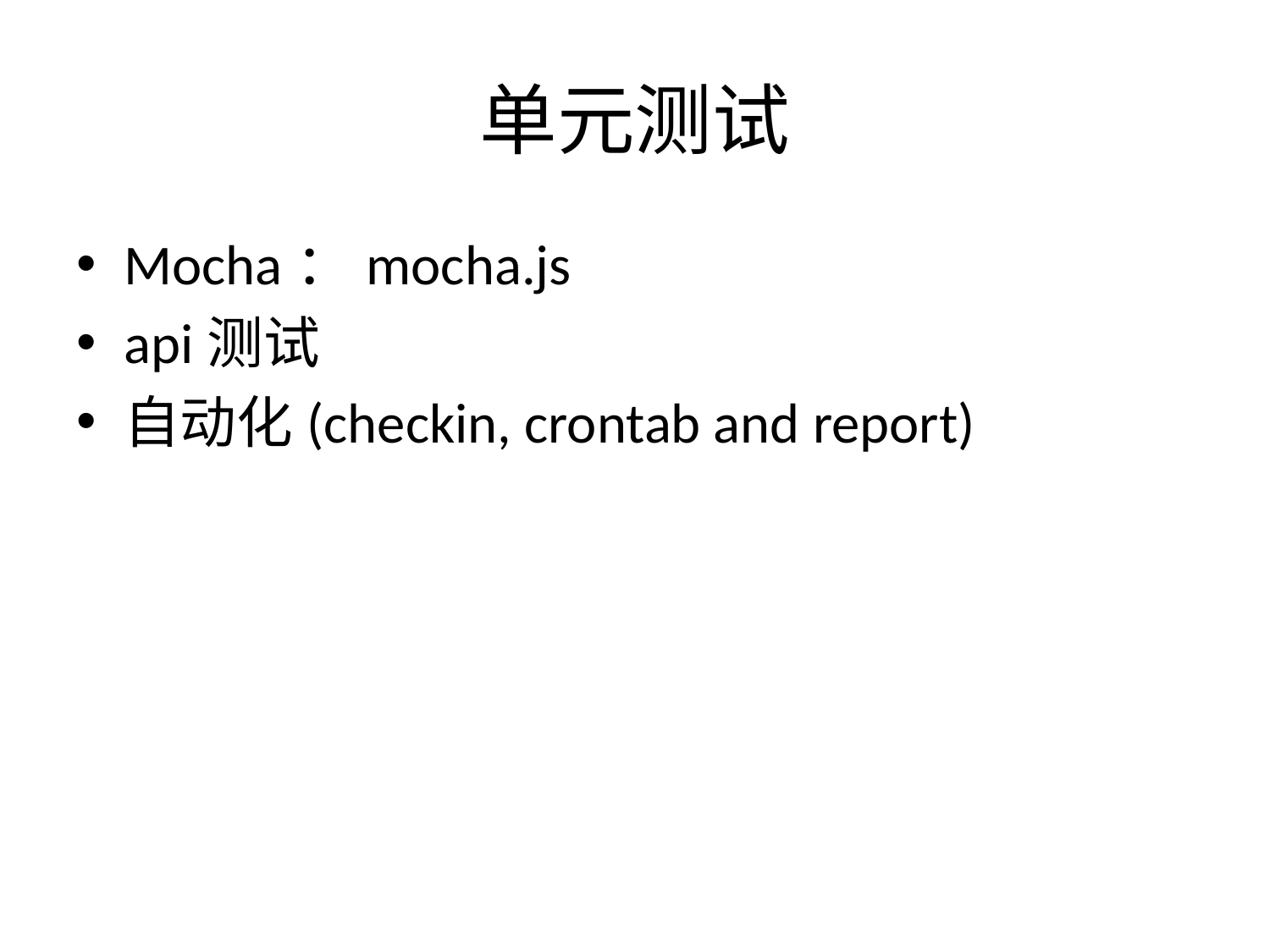

# 单元测试
Mocha：mocha.js
api测试
自动化(checkin, crontab and report)